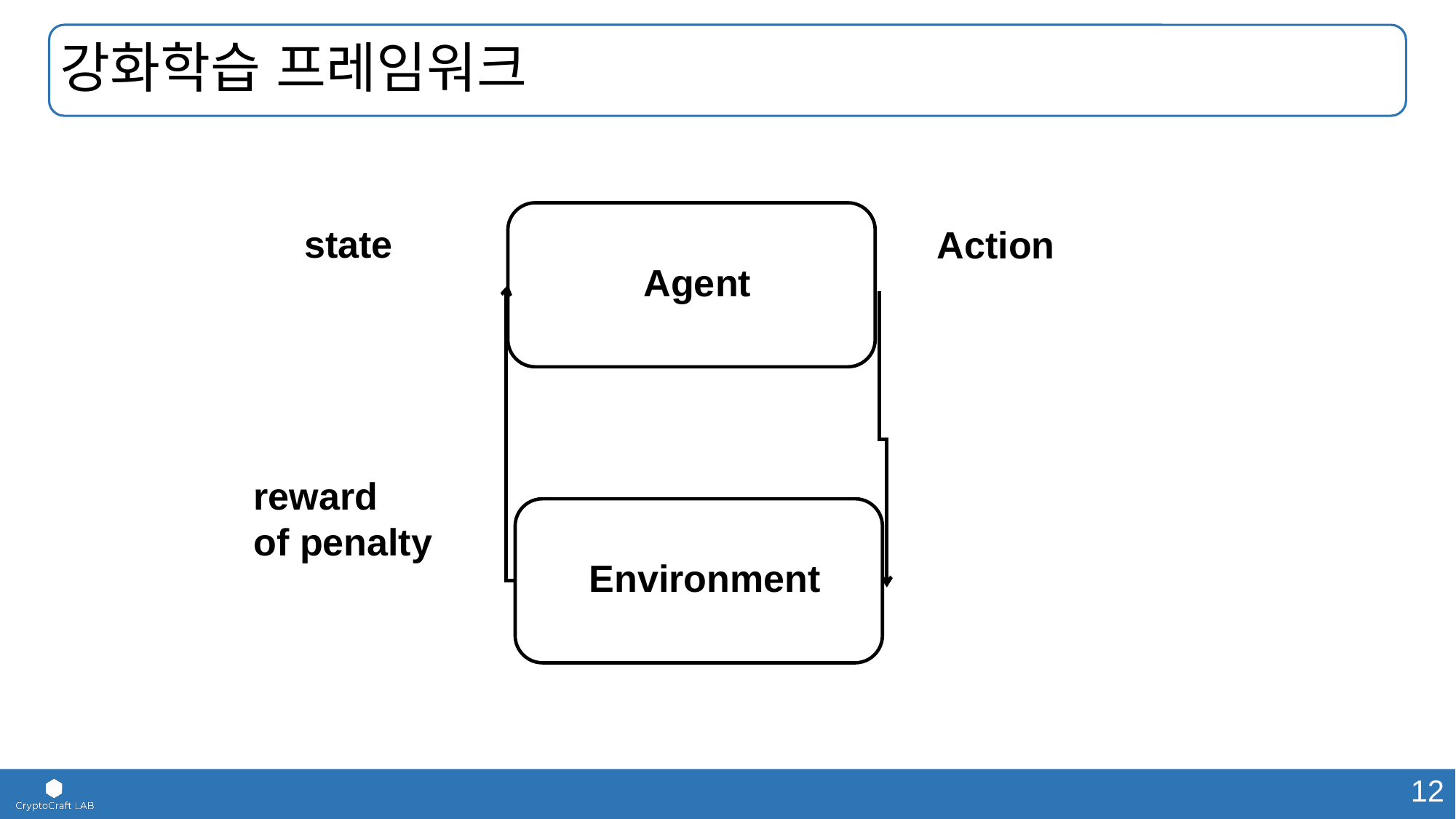

# 강화학습 프레임워크

state
Action
Agent
reward
of penalty

Environment